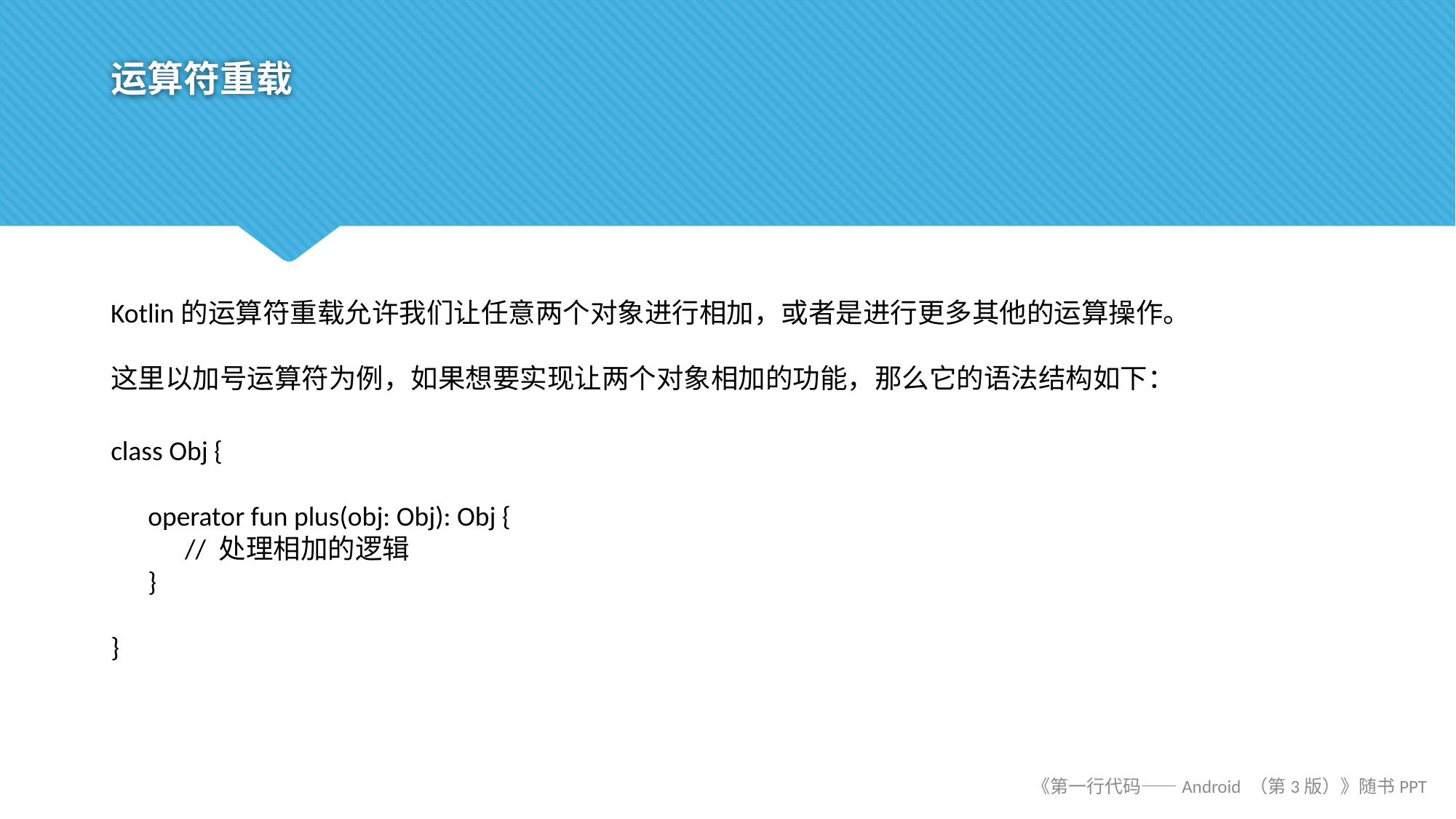

# 运算符重载
Kotlin的运算符重载允许我们让任意两个对象进行相加，或者是进行更多其他的运算操作。

这里以加号运算符为例，如果想要实现让两个对象相加的功能，那么它的语法结构如下：
class Obj {

      operator fun plus(obj: Obj): Obj {
            // 处理相加的逻辑
      }

}